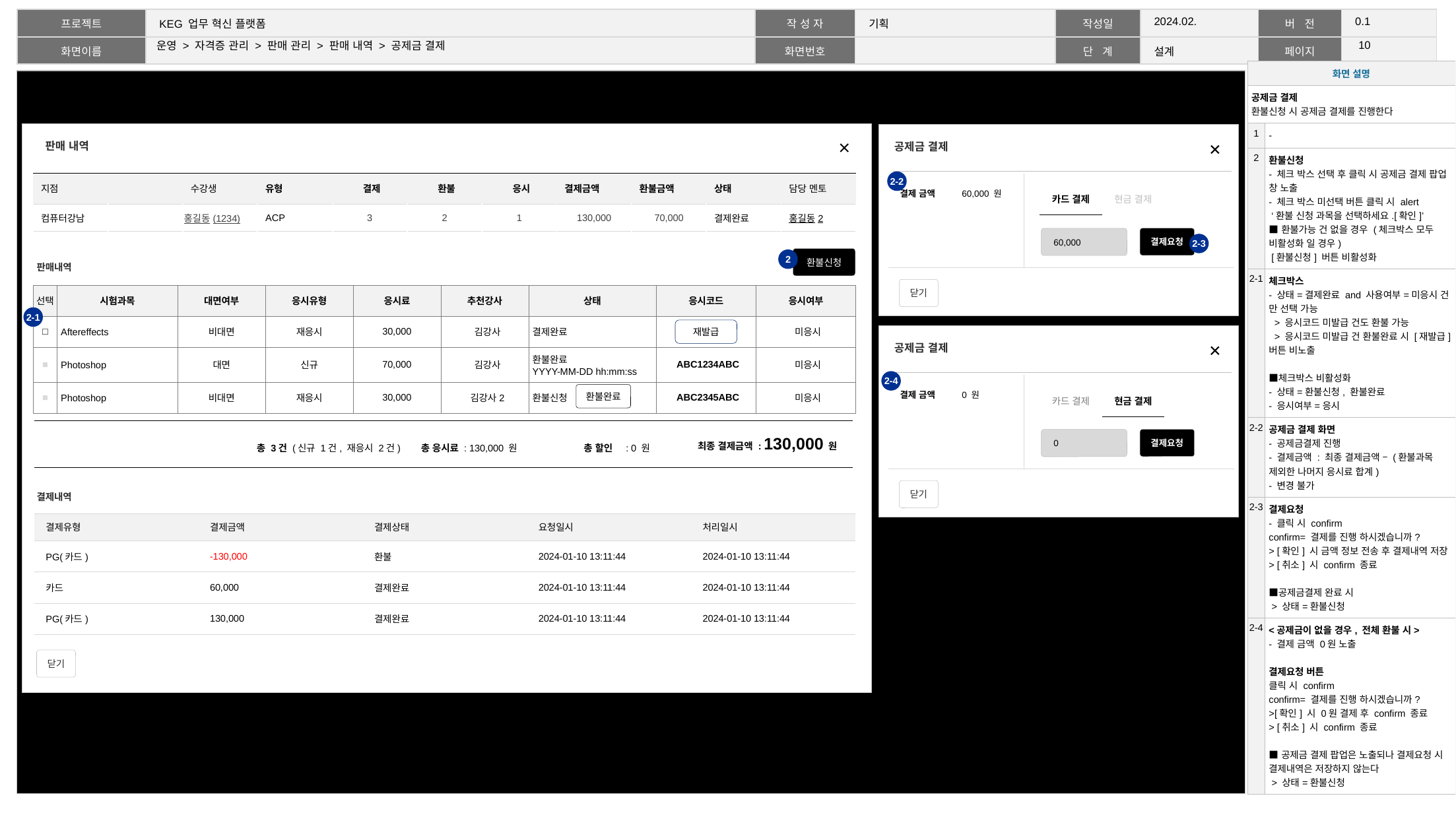

10

# 운영 > 자격증 관리 > 판매 관리 > 판매 내역 > 공제금 결제
| 화면 설명 |  |
| --- | --- |
| 공제금 결제 환불신청 시 공제금 결제를 진행한다 |  |
| 1 | - |
| 2 | 환불신청 - 체크 박스 선택 후 클릭 시 공제금 결제 팝업 창 노출 - 체크 박스 미선택 버튼 클릭 시 alert ‘환불 신청 과목을 선택하세요.[확인]’ ■환불가능 건 없을 경우 (체크박스 모두 비활성화 일 경우) [환불신청] 버튼 비활성화 |
| 2-1 | 체크박스 - 상태=결제완료 and 사용여부=미응시 건 만 선택 가능 > 응시코드 미발급 건도 환불 가능 > 응시코드 미발급 건 환불완료 시 [재발급] 버튼 비노출 ■체크박스 비활성화 - 상태=환불신청, 환불완료 - 응시여부=응시 |
| 2-2 | 공제금 결제 화면 - 공제금결제 진행 - 결제금액 : 최종 결제금액 – (환불과목 제외한 나머지 응시료 합계) - 변경 불가 |
| 2-3 | 결제요청 - 클릭 시 confirm confirm= 결제를 진행 하시겠습니까? > [확인] 시 금액 정보 전송 후 결제내역 저장 > [취소] 시 confirm 종료 ■공제금결제 완료 시 > 상태=환불신청 |
| 2-4 | <공제금이 없을 경우, 전체 환불 시> - 결제 금액 0원 노출 결제요청 버튼 클릭 시 confirm confirm= 결제를 진행 하시겠습니까? >[확인] 시 0원 결제 후 confirm 종료 > [취소] 시 confirm 종료 ■공제금 결제 팝업은 노출되나 결제요청 시 결제내역은 저장하지 않는다 > 상태=환불신청 |
판매 내역
공제금 결제
2-2
| 지점 |  | 수강생 | 유형 | 결제 | 환불 | 응시 | 결제금액 | 환불금액 | 상태 | 담당 멘토 |
| --- | --- | --- | --- | --- | --- | --- | --- | --- | --- | --- |
| 컴퓨터강남 |  | 홍길동(1234) | ACP | 3 | 2 | 1 | 130,000 | 70,000 | 결제완료 | 홍길동2 |
| 결제 금액 | 60,000 원 |  |  |
| --- | --- | --- | --- |
|  |  |  |  |
|  |  |  |  |
| 카드 결제 | 현금 결제 |
| --- | --- |
결제요청
60,000
2-3
환불신청
2
판매내역
닫기
| 선택 | 시험과목 | 대면여부 | 응시유형 | 응시료 | 추천강사 | 상태 | 응시코드 | 응시여부 |
| --- | --- | --- | --- | --- | --- | --- | --- | --- |
| □ | Aftereffects | 비대면 | 재응시 | 30,000 | 김강사 | 결제완료 |  | 미응시 |
| ■ | Photoshop | 대면 | 신규 | 70,000 | 김강사 | 환불완료 YYYY-MM-DD hh:mm:ss | ABC1234ABC | 미응시 |
| ■ | Photoshop | 비대면 | 재응시 | 30,000 | 김강사2 | 환불신청 | ABC2345ABC | 미응시 |
2-1
재발급
공제금 결제
2-4
| 결제 금액 | 0 원 |  |  |
| --- | --- | --- | --- |
|  |  |  |  |
|  |  |  |  |
환불완료
| 카드 결제 | 현금 결제 |
| --- | --- |
| 총 3건 (신규 1건, 재응시 2건) | 총 응시료 : 130,000 원 | 총 할인 : 0 원 | 최종 결제금액 : 130,000 원 |
| --- | --- | --- | --- |
결제요청
0
결제내역
닫기
| 결제유형 | 결제금액 | 결제상태 | 요청일시 | 처리일시 |
| --- | --- | --- | --- | --- |
| PG(카드) | -130,000 | 환불 | 2024-01-10 13:11:44 | 2024-01-10 13:11:44 |
| 카드 | 60,000 | 결제완료 | 2024-01-10 13:11:44 | 2024-01-10 13:11:44 |
| PG(카드) | 130,000 | 결제완료 | 2024-01-10 13:11:44 | 2024-01-10 13:11:44 |
닫기